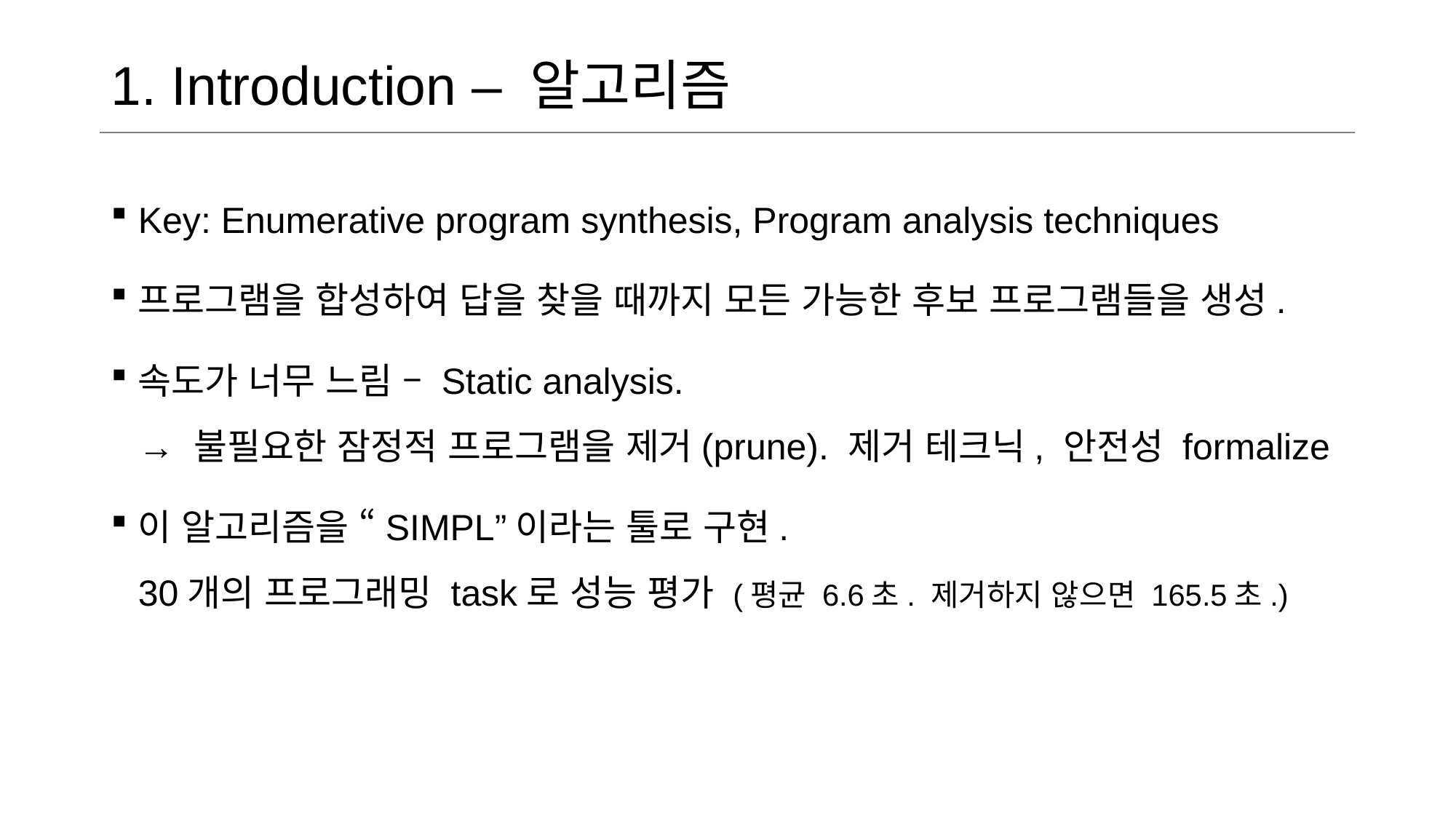

# 1. Introduction – 알고리즘
Key: Enumerative program synthesis, Program analysis techniques
프로그램을 합성하여 답을 찾을 때까지 모든 가능한 후보 프로그램들을 생성.
속도가 너무 느림 – Static analysis.
→ 불필요한 잠정적 프로그램을 제거(prune). 제거 테크닉, 안전성 formalize
이 알고리즘을 “SIMPL”이라는 툴로 구현.
30개의 프로그래밍 task로 성능 평가 (평균 6.6초. 제거하지 않으면 165.5초.)